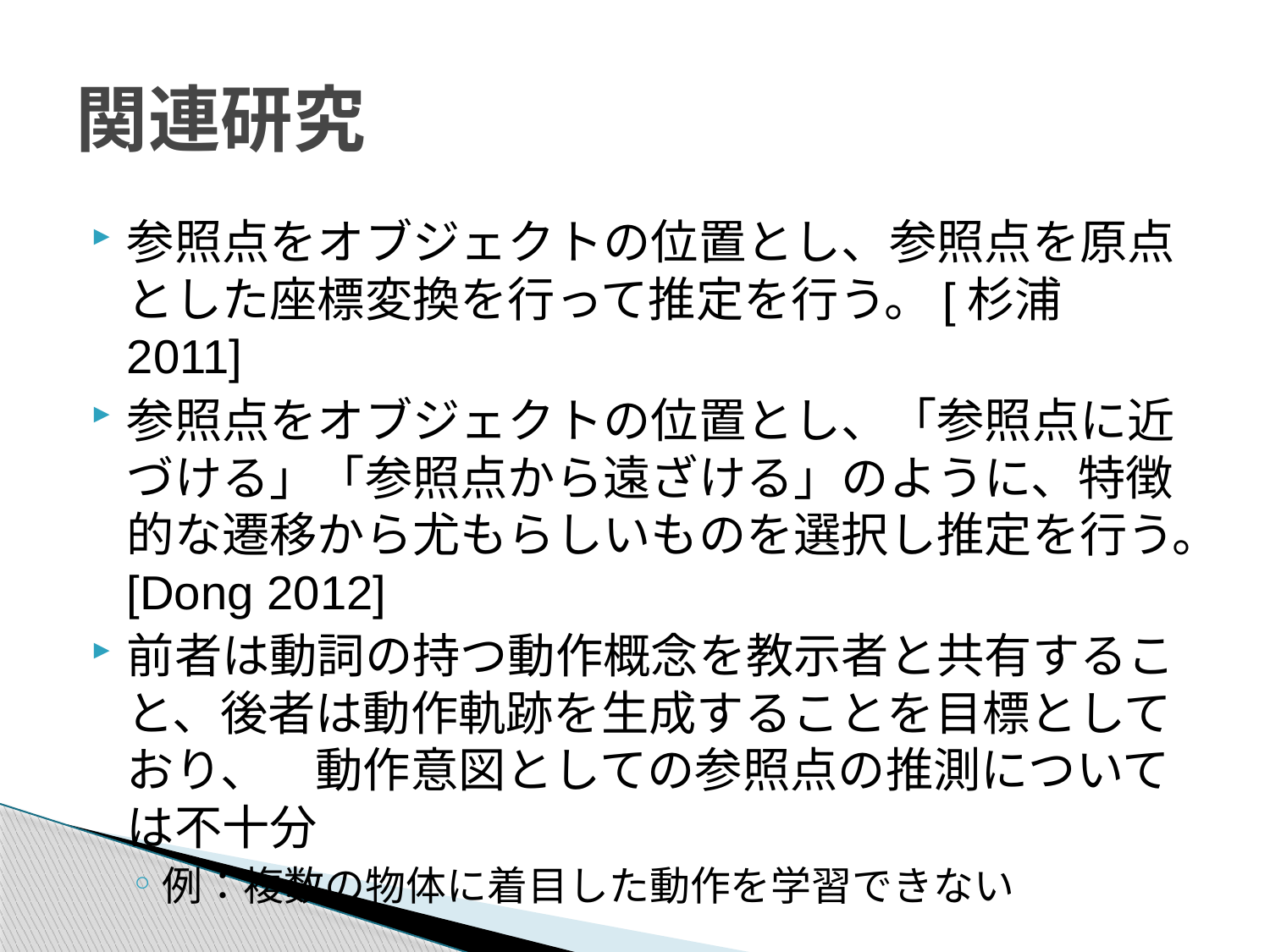

# 関連研究
参照点をオブジェクトの位置とし、参照点を原点とした座標変換を行って推定を行う。[杉浦 2011]
参照点をオブジェクトの位置とし、「参照点に近づける」「参照点から遠ざける」のように、特徴的な遷移から尤もらしいものを選択し推定を行う。[Dong 2012]
前者は動詞の持つ動作概念を教示者と共有すること、後者は動作軌跡を生成することを目標としており、　動作意図としての参照点の推測については不十分
例：複数の物体に着目した動作を学習できない